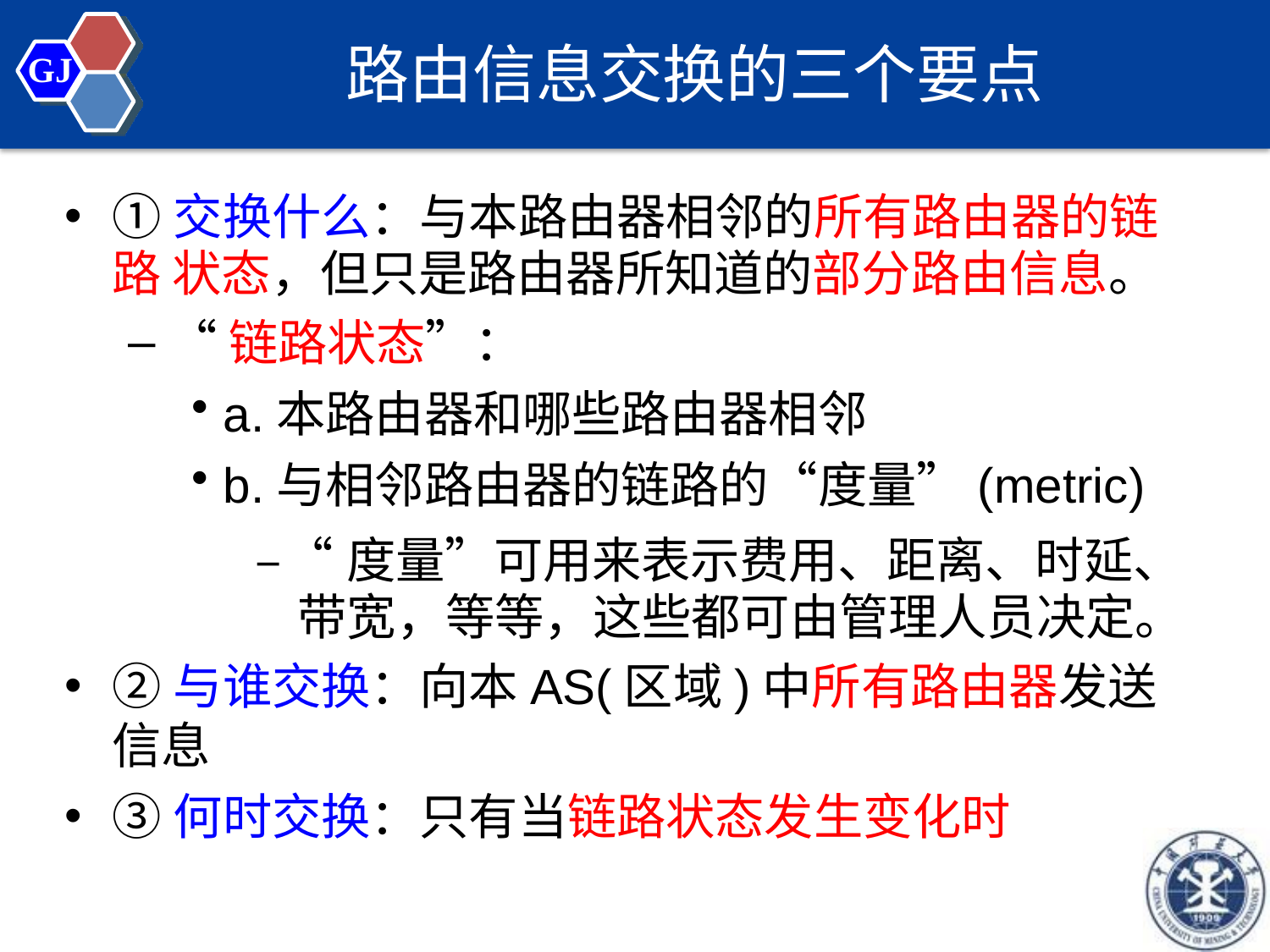

# 路由信息交换的三个要点
GJ
①交换什么：与本路由器相邻的所有路由器的链路 状态，但只是路由器所知道的部分路由信息。
“链路状态”：
a.本路由器和哪些路由器相邻
b.与相邻路由器的链路的“度量”(metric)
–“度量”可用来表示费用、距离、时延、 带宽，等等，这些都可由管理人员决定。
②与谁交换：向本AS(区域)中所有路由器发送信息
③何时交换：只有当链路状态发生变化时